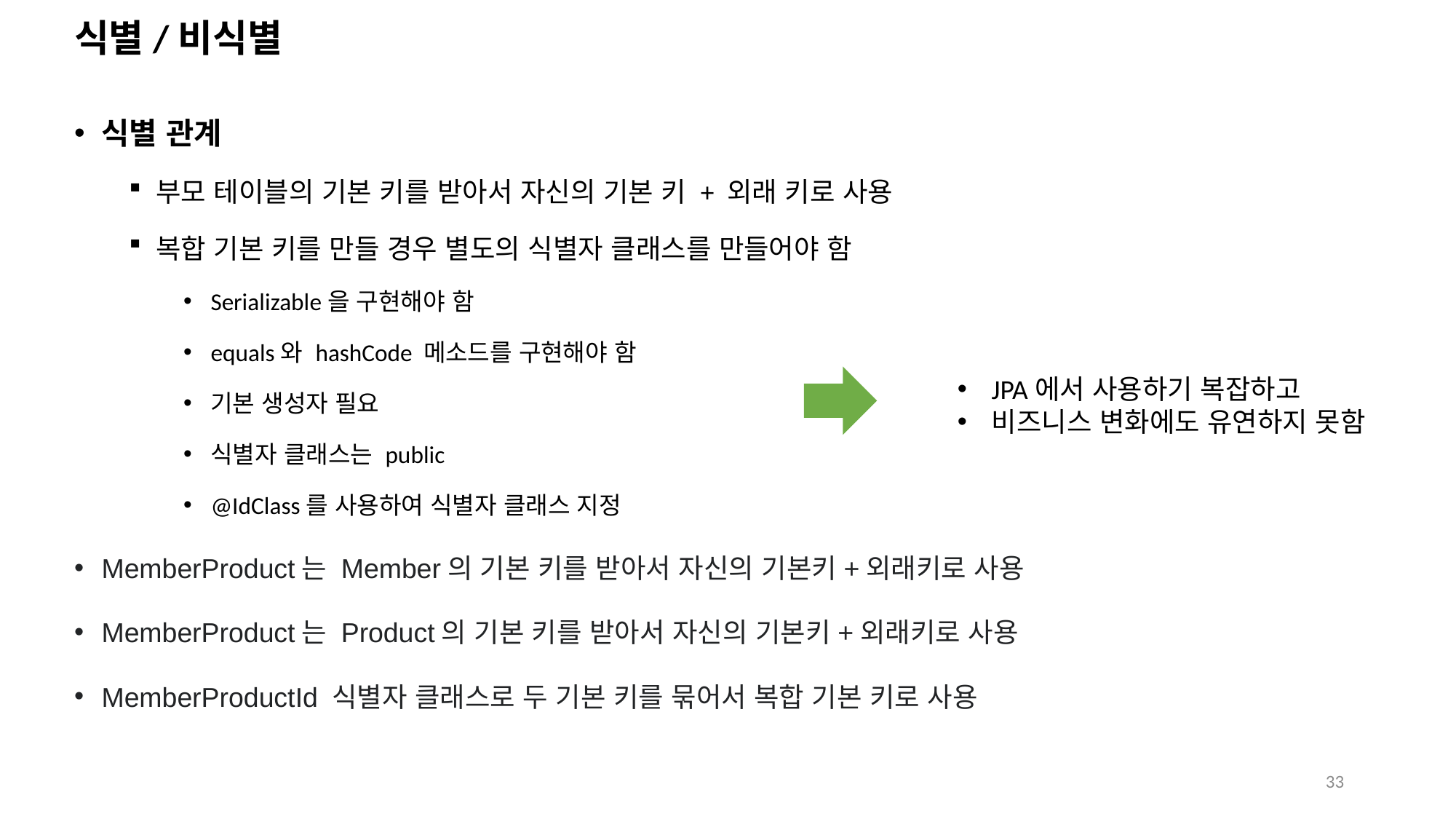

# 식별/비식별
식별 관계
부모 테이블의 기본 키를 받아서 자신의 기본 키 + 외래 키로 사용
복합 기본 키를 만들 경우 별도의 식별자 클래스를 만들어야 함
Serializable을 구현해야 함
equals와 hashCode 메소드를 구현해야 함
기본 생성자 필요
식별자 클래스는 public
@IdClass를 사용하여 식별자 클래스 지정
MemberProduct는 Member의 기본 키를 받아서 자신의 기본키+외래키로 사용
MemberProduct는 Product의 기본 키를 받아서 자신의 기본키+외래키로 사용
MemberProductId 식별자 클래스로 두 기본 키를 묶어서 복합 기본 키로 사용

JPA에서 사용하기 복잡하고
비즈니스 변화에도 유연하지 못함
33